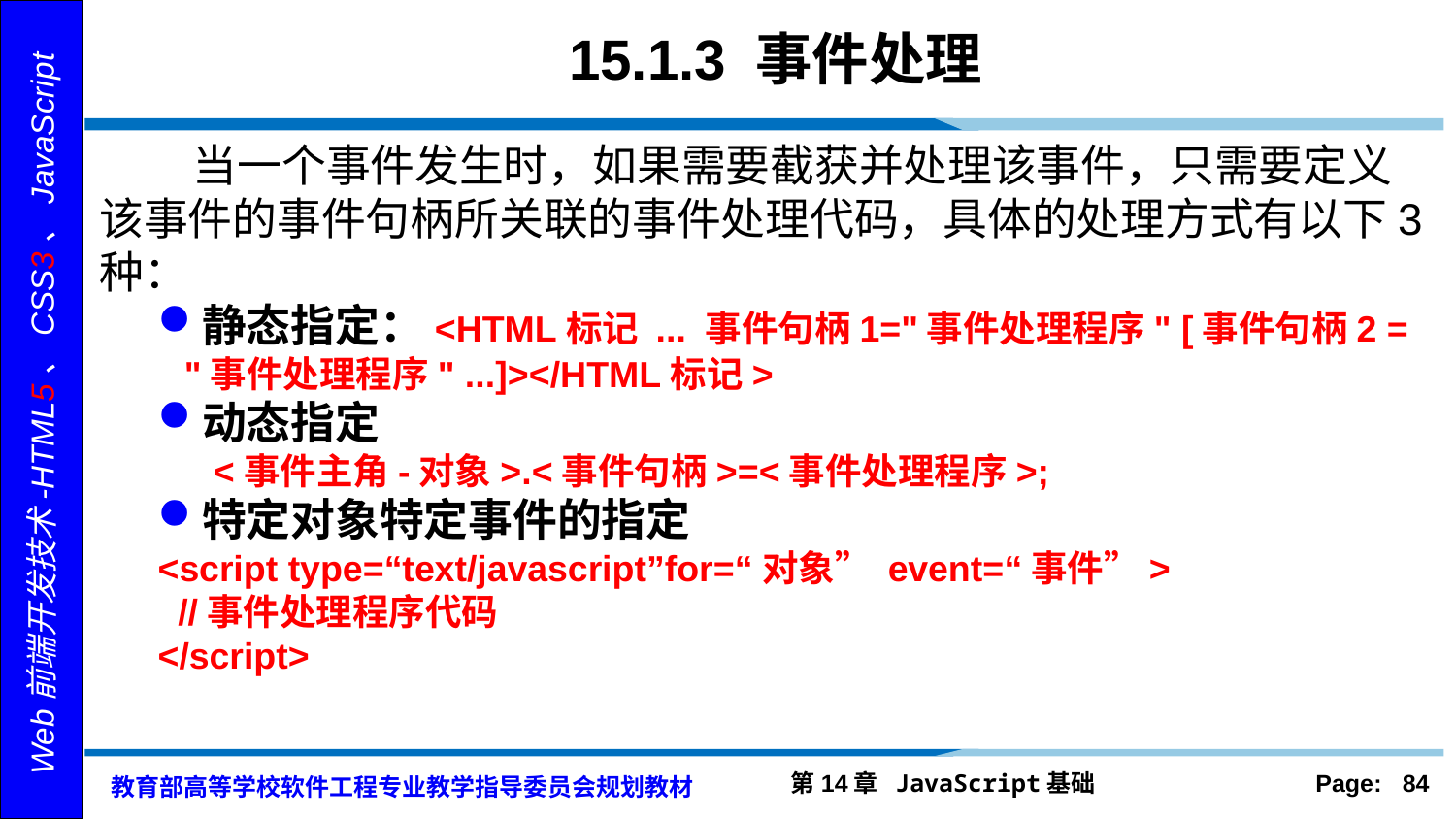

# 15.1.3 事件处理
 当一个事件发生时，如果需要截获并处理该事件，只需要定义该事件的事件句柄所关联的事件处理代码，具体的处理方式有以下3种：
静态指定：<HTML标记 ... 事件句柄1="事件处理程序" [事件句柄2 = "事件处理程序" ...]></HTML标记>
动态指定
<事件主角-对象>.<事件句柄>=<事件处理程序>;
特定对象特定事件的指定
<script type=“text/javascript”for=“对象” event=“事件”>
  //事件处理程序代码
</script>